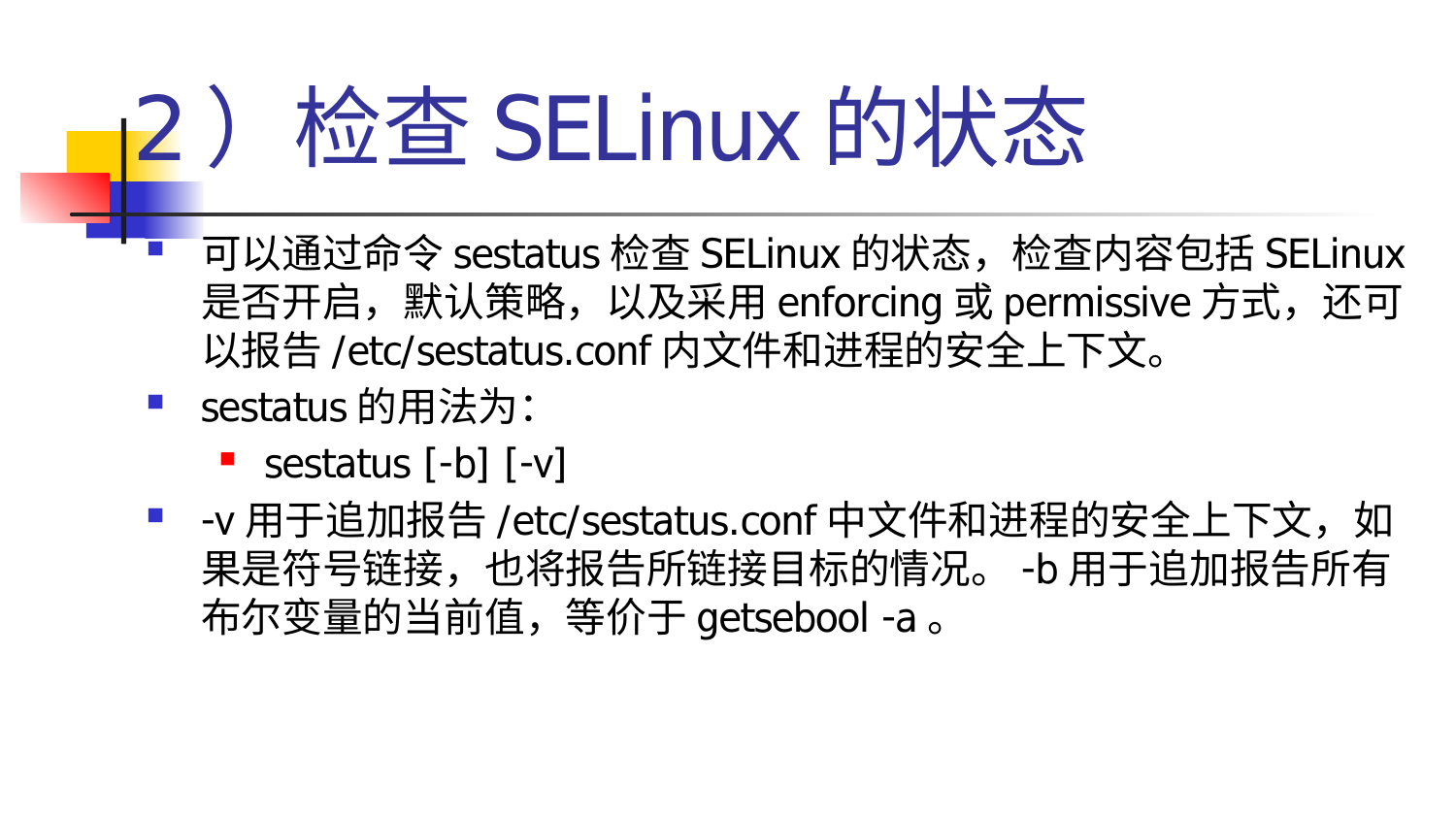

# 2）检查SELinux的状态
可以通过命令sestatus检查SELinux的状态，检查内容包括SELinux是否开启，默认策略，以及采用enforcing或permissive方式，还可以报告/etc/sestatus.conf内文件和进程的安全上下文。
sestatus的用法为：
sestatus [-b] [-v]
-v用于追加报告/etc/sestatus.conf中文件和进程的安全上下文，如果是符号链接，也将报告所链接目标的情况。-b用于追加报告所有布尔变量的当前值，等价于getsebool -a。